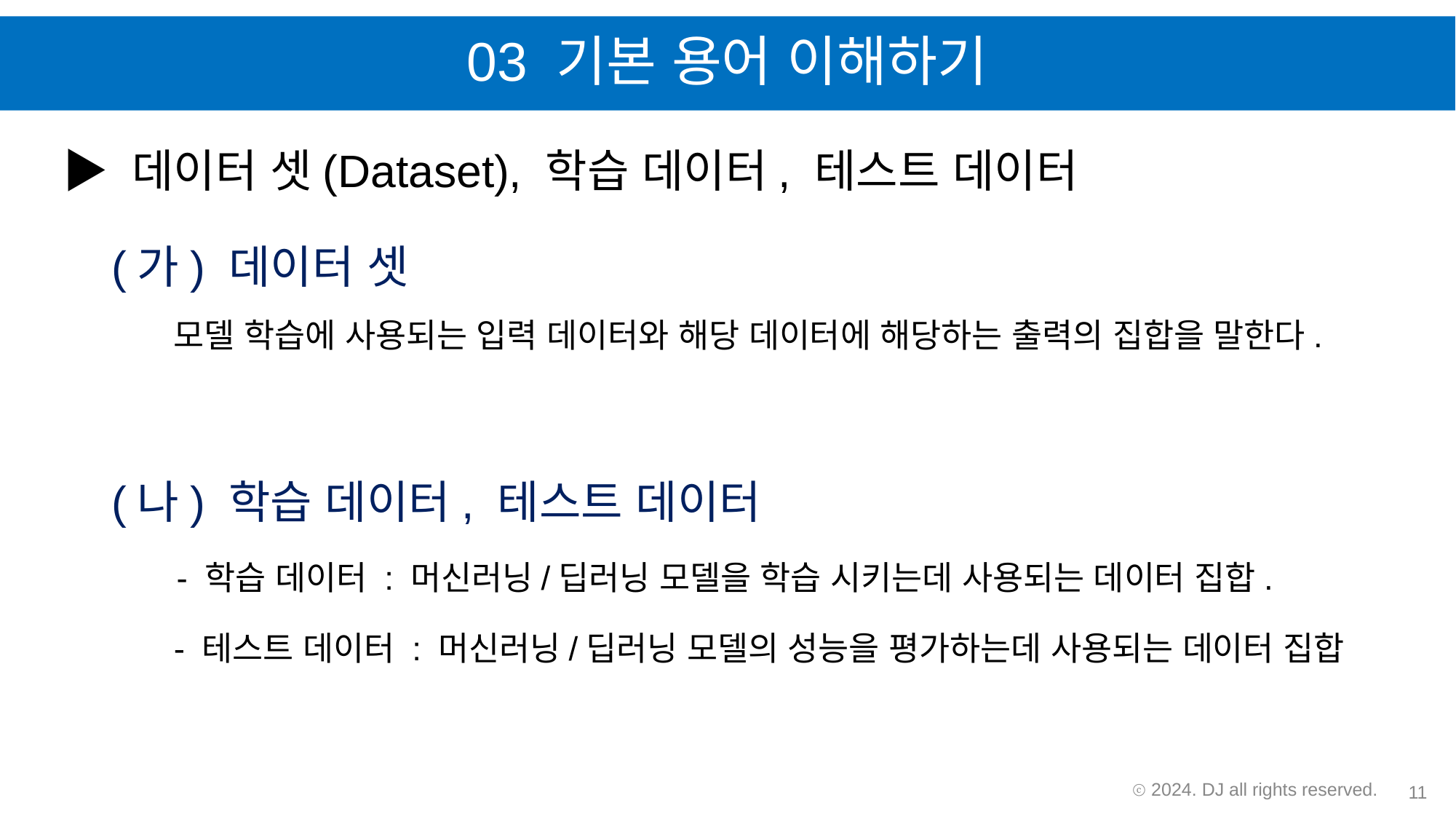

# 03 기본 용어 이해하기
▶ 데이터 셋(Dataset), 학습 데이터, 테스트 데이터
(가) 데이터 셋
모델 학습에 사용되는 입력 데이터와 해당 데이터에 해당하는 출력의 집합을 말한다.
(나) 학습 데이터, 테스트 데이터
- 학습 데이터 : 머신러닝/딥러닝 모델을 학습 시키는데 사용되는 데이터 집합.
- 테스트 데이터 : 머신러닝/딥러닝 모델의 성능을 평가하는데 사용되는 데이터 집합
ⓒ 2024. DJ all rights reserved.
11